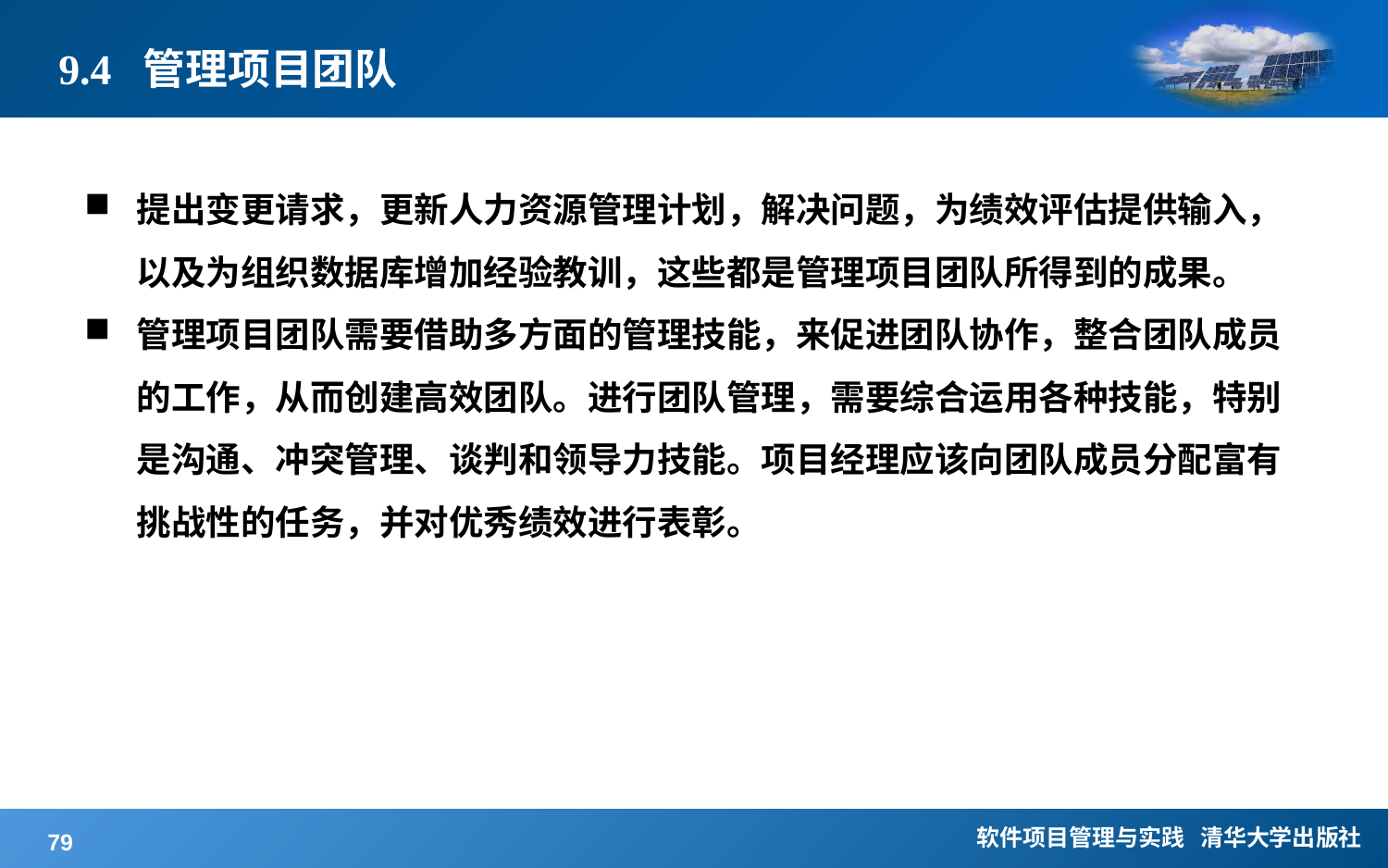

# 9.4  管理项目团队
提出变更请求，更新人力资源管理计划，解决问题，为绩效评估提供输入，以及为组织数据库增加经验教训，这些都是管理项目团队所得到的成果。
管理项目团队需要借助多方面的管理技能，来促进团队协作，整合团队成员的工作，从而创建高效团队。进行团队管理，需要综合运用各种技能，特别是沟通、冲突管理、谈判和领导力技能。项目经理应该向团队成员分配富有挑战性的任务，并对优秀绩效进行表彰。